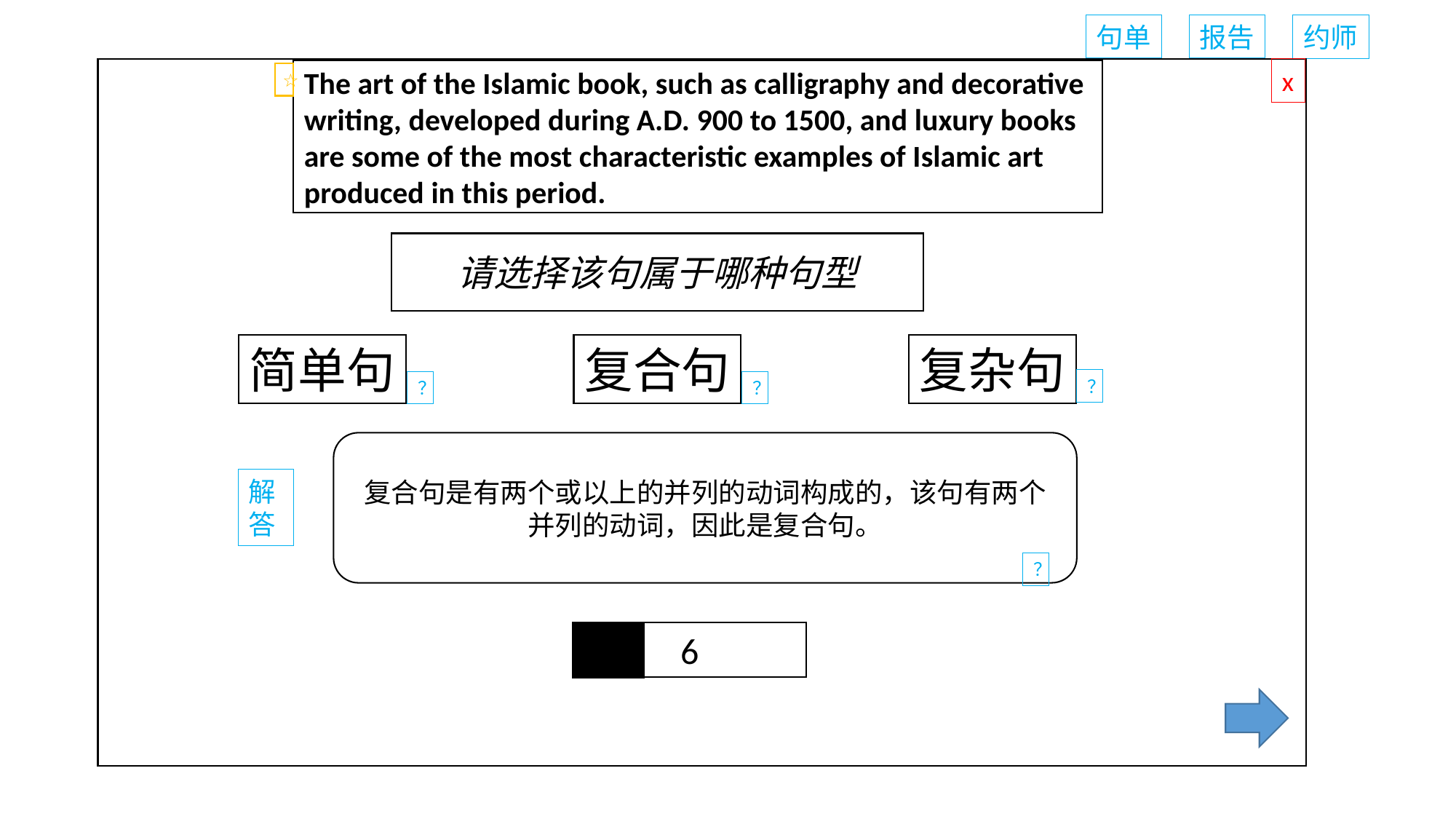

句单
报告
约师

x
The art of the Islamic book, such as calligraphy and decorative writing, developed during A.D. 900 to 1500, and luxury books are some of the most characteristic examples of Islamic art produced in this period.
☆
00: 00
请选择该句属于哪种句型
复合句
简单句
复杂句
？
？
？
复合句是有两个或以上的并列的动词构成的，该句有两个并列的动词，因此是复合句。
解
答
？
6